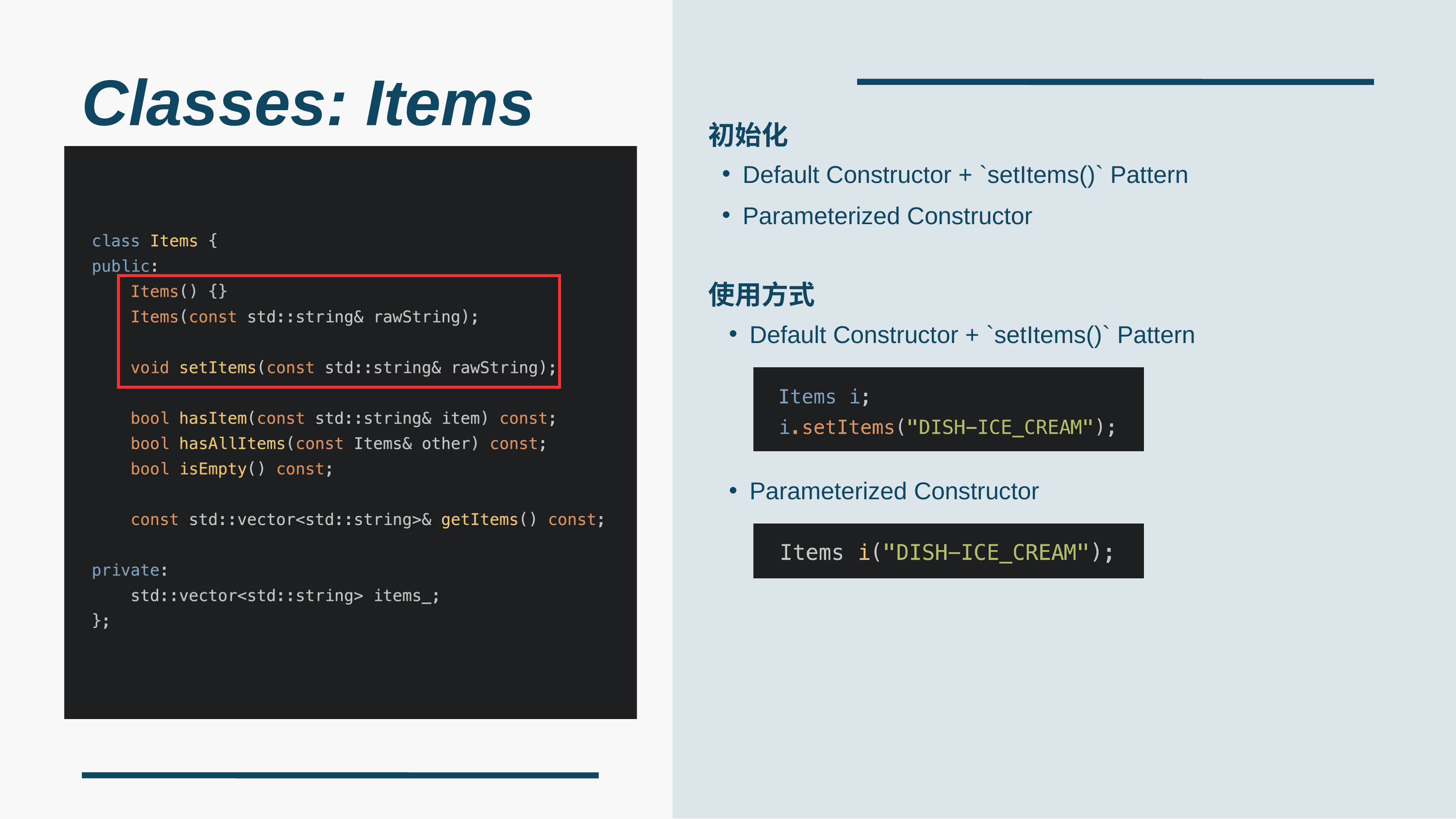

Classes: Items

初始化

Default Constructor + `setItems()` Pattern
Parameterized Constructor
使用方式

Default Constructor + `setItems()` Pattern

Parameterized Constructor